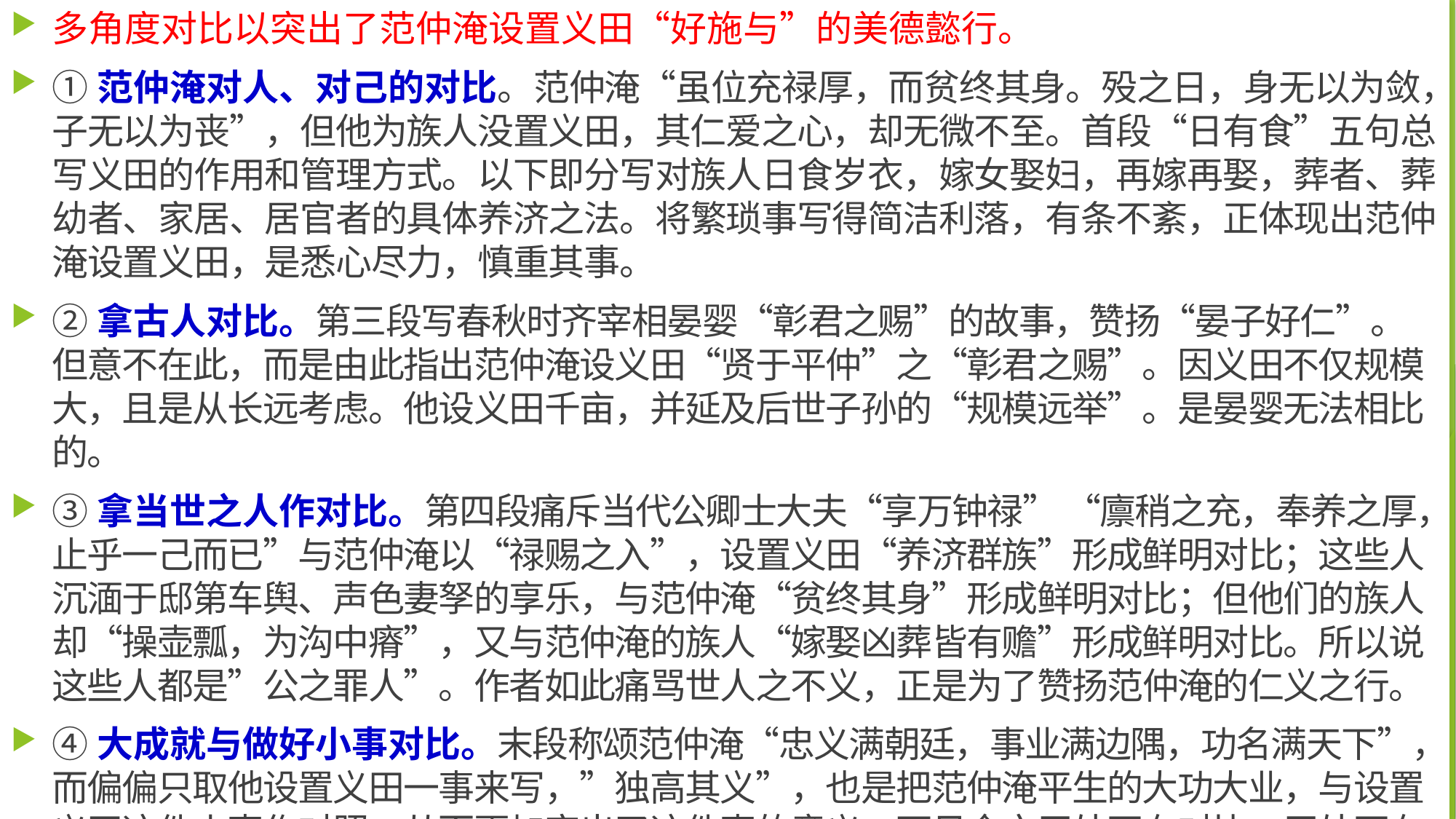

多角度对比以突出了范仲淹设置义田“好施与”的美德懿行。
①范仲淹对人、对己的对比。范仲淹“虽位充禄厚，而贫终其身。殁之日，身无以为敛，子无以为丧”，但他为族人没置义田，其仁爱之心，却无微不至。首段“日有食”五句总写义田的作用和管理方式。以下即分写对族人日食岁衣，嫁女娶妇，再嫁再娶，葬者、葬幼者、家居、居官者的具体养济之法。将繁琐事写得简洁利落，有条不紊，正体现出范仲淹设置义田，是悉心尽力，慎重其事。
②拿古人对比。第三段写春秋时齐宰相晏婴“彰君之赐”的故事，赞扬“晏子好仁”。但意不在此，而是由此指出范仲淹设义田“贤于平仲”之“彰君之赐”。因义田不仅规模大，且是从长远考虑。他设义田千亩，并延及后世子孙的“规模远举”。是晏婴无法相比的。
③拿当世之人作对比。第四段痛斥当代公卿士大夫“享万钟禄” “廪稍之充，奉养之厚，止乎一己而已”与范仲淹以“禄赐之入”，设置义田“养济群族”形成鲜明对比；这些人沉湎于邸第车舆、声色妻孥的享乐，与范仲淹“贫终其身”形成鲜明对比；但他们的族人却“操壶瓢，为沟中瘠”，又与范仲淹的族人“嫁娶凶葬皆有赡”形成鲜明对比。所以说这些人都是”公之罪人”。作者如此痛骂世人之不义，正是为了赞扬范仲淹的仁义之行。
④大成就与做好小事对比。末段称颂范仲淹“忠义满朝廷，事业满边隅，功名满天下”，而偏偏只取他设置义田一事来写，”独高其义”，也是把范仲淹平生的大功大业，与设置义田这件小事作对照．从而更加突出了这件事的意义。可见全文无处不在对比，无处不在借客形主。正是通过对比，范仲淹设置义田的美德懿行，才显示出了它不寻常的意义。